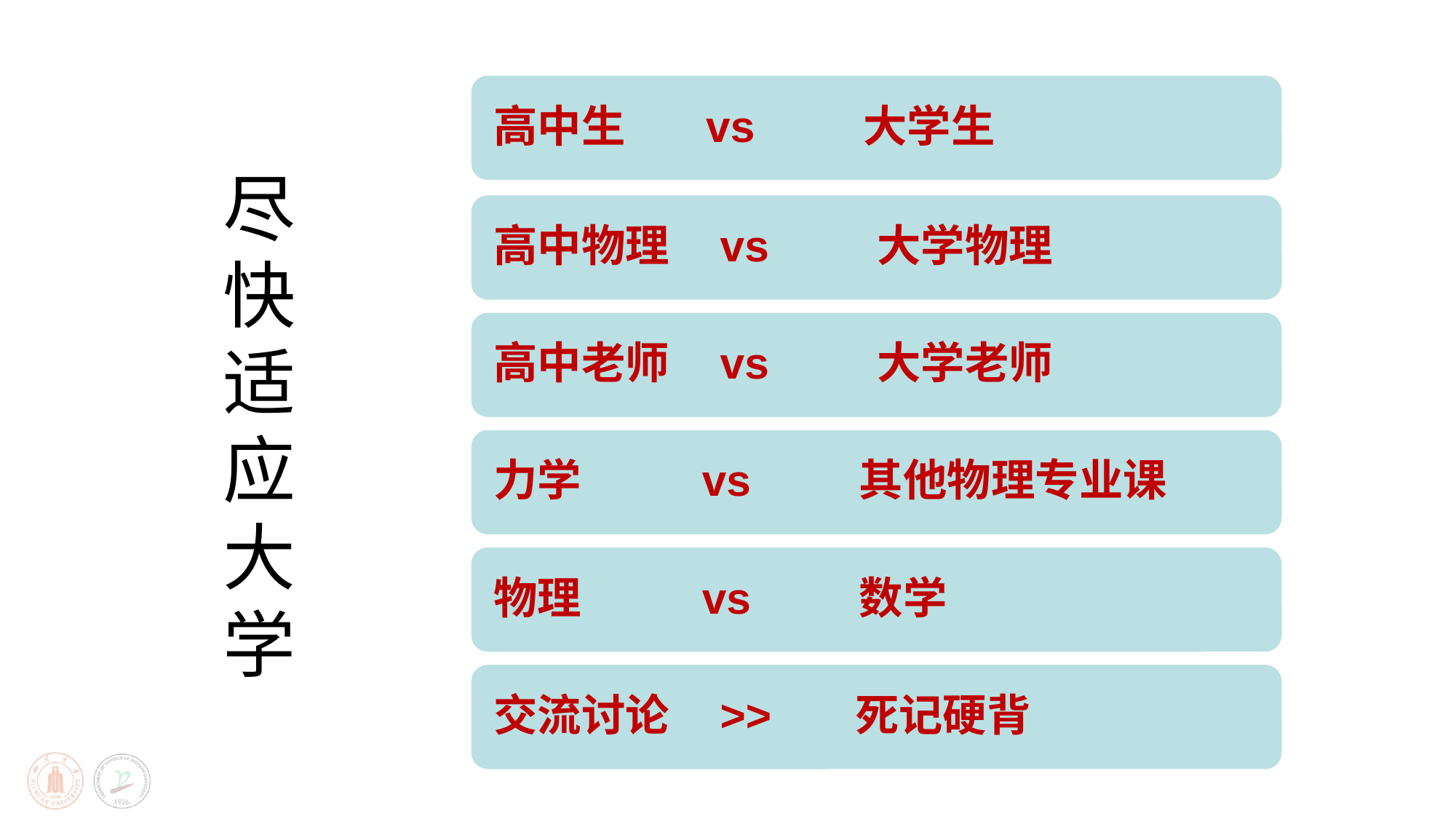

高中生       vs        大学生
高中物理    vs        大学物理
高中老师    vs        大学老师
力学           vs        其他物理专业课
物理           vs        数学
交流讨论    >>      死记硬背
# 尽快适应大学